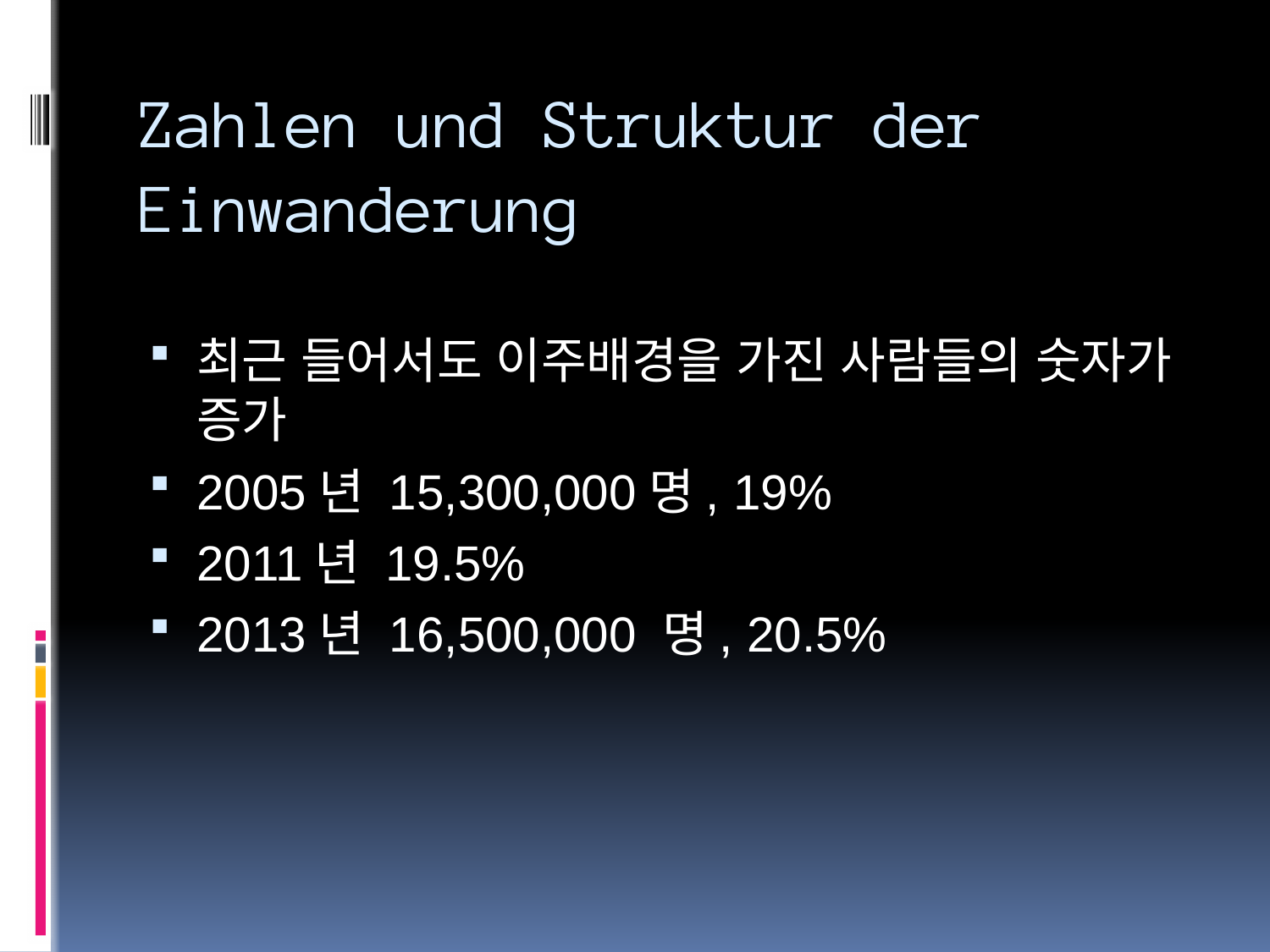

# Zahlen und Struktur der Einwanderung

최근 들어서도 이주배경을 가진 사람들의 숫자가 증가
2005년 15,300,000명, 19%
2011년 19.5%
2013년 16,500,000 명, 20.5%